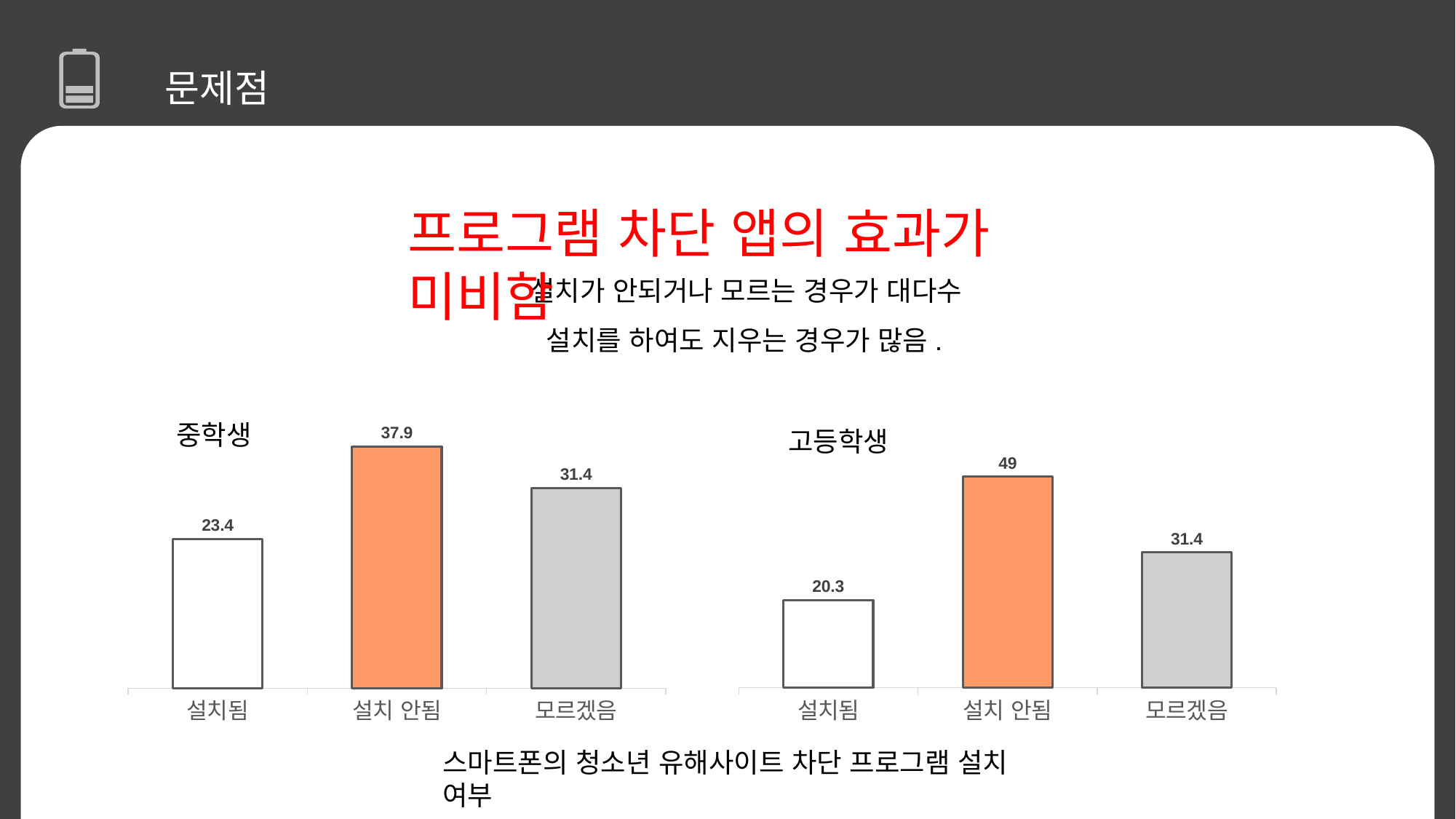

문제점
프로그램 차단 앱의 효과가 미비함
설치가 안되거나 모르는 경우가 대다수
설치를 하여도 지우는 경우가 많음.
중학생

고등학생

### Chart

| Category | 열1 |
|---|---|
| 설치됨 | 23.4 |
| 설치 안됨 | 37.9 |
| 모르겠음 | 31.4 |

### Chart

| Category | 열1 |
|---|---|
| 설치됨 | 20.3 |
| 설치 안됨 | 49.0 |
| 모르겠음 | 31.4 |
스마트폰의 청소년 유해사이트 차단 프로그램 설치 여부